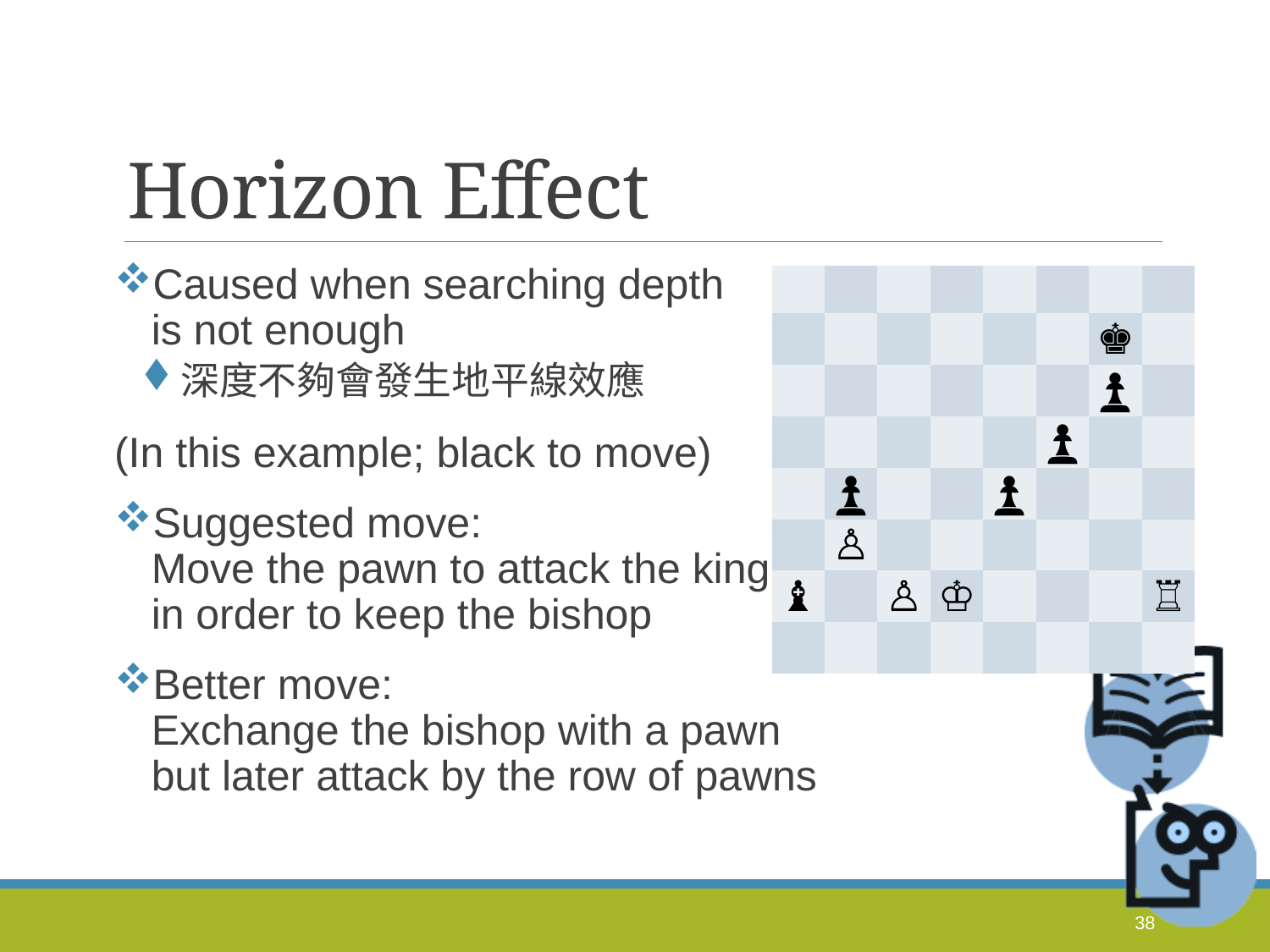

# Horizon Effect
Caused when searching depth
is not enough
深度不夠會發生地平線效應
(In this example; black to move)
Suggested move:
Move the pawn to attack the king
in order to keep the bishop
Better move:
Exchange the bishop with a pawn
but later attack by the row of pawns
|  |  |  |  |  |  |  |  |
| --- | --- | --- | --- | --- | --- | --- | --- |
|  |  |  |  |  |  | ♚ |  |
|  |  |  |  |  |  | ♟ |  |
|  |  |  |  |  | ♟ |  |  |
|  | ♟ |  |  | ♟ |  |  |  |
|  | ♙ |  |  |  |  |  |  |
| ♝ |  | ♙ | ♔ |  |  |  | ♖ |
|  |  |  |  |  |  |  |  |
38